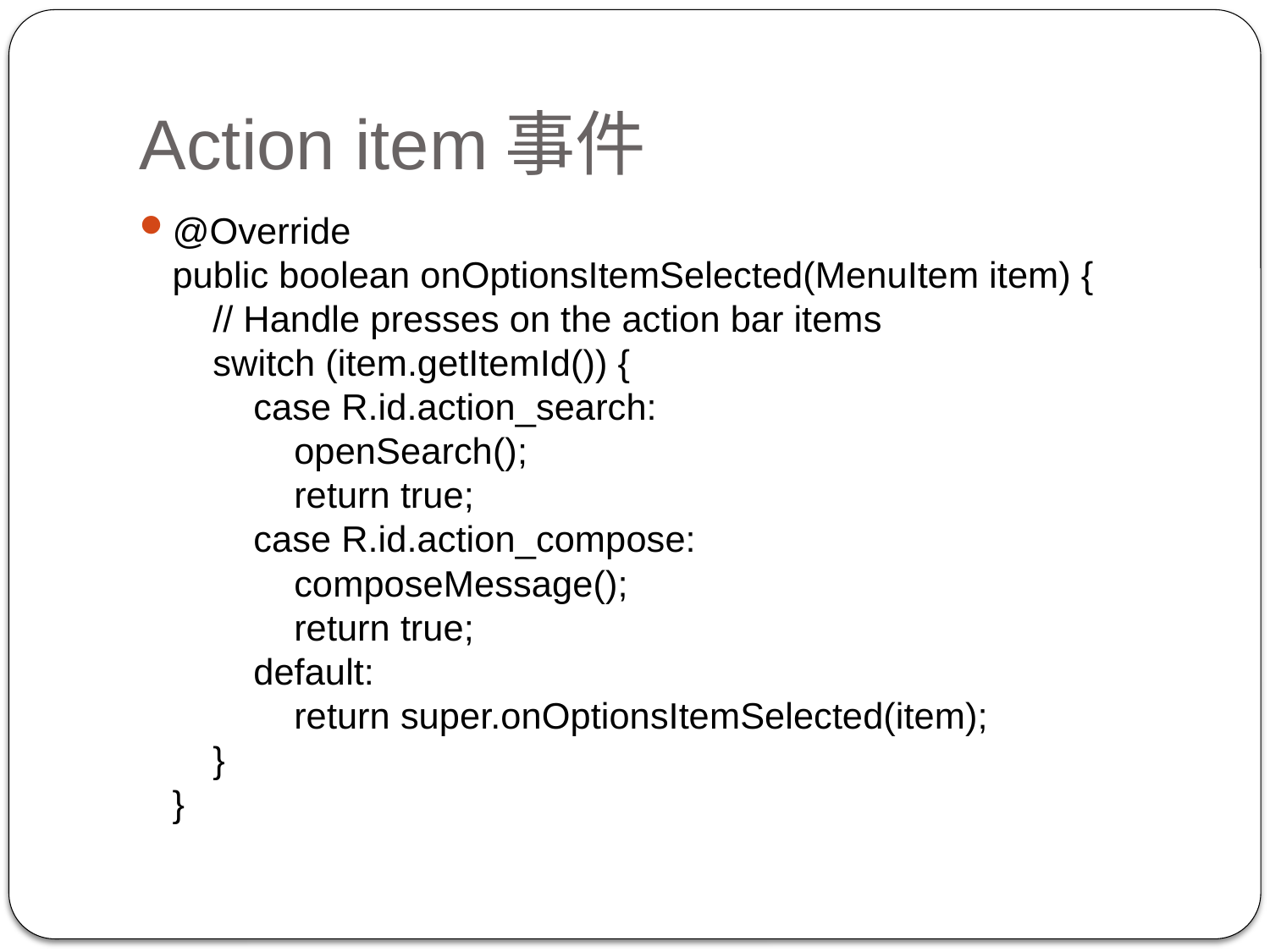

# Action item事件
@Override
public boolean onOptionsItemSelected(MenuItem item) {
    // Handle presses on the action bar items
    switch (item.getItemId()) {
        case R.id.action_search:
            openSearch();
            return true;
        case R.id.action_compose:
            composeMessage();
            return true;
        default:
            return super.onOptionsItemSelected(item);
    }
}